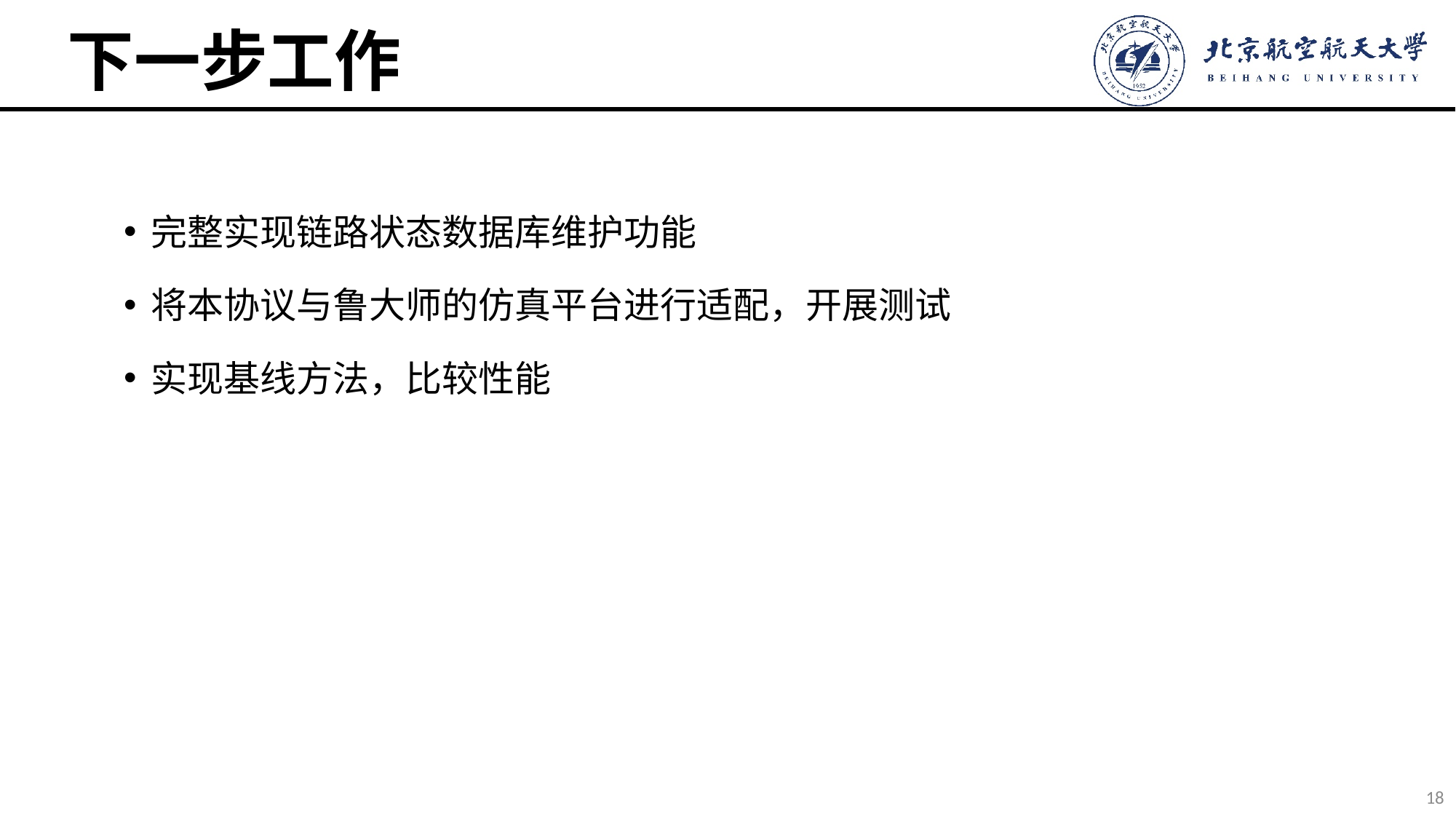

# 下一步工作
完整实现链路状态数据库维护功能
将本协议与鲁大师的仿真平台进行适配，开展测试
实现基线方法，比较性能
18